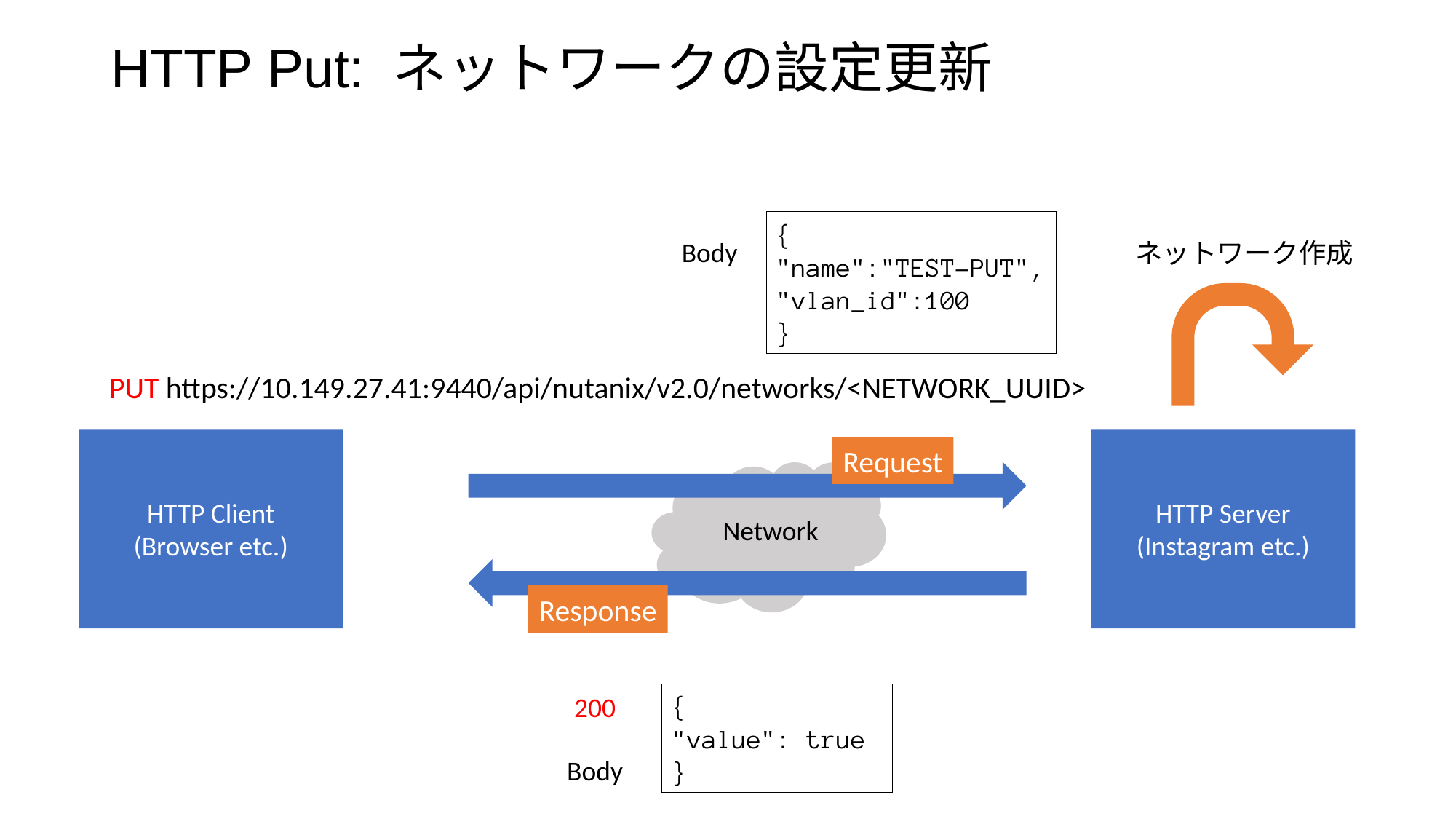

# HTTP Put: ネットワークの設定更新
{
"name":"TEST-PUT",
"vlan_id":100
}
Body
ネットワーク作成

PUT https://10.149.27.41:9440/api/nutanix/v2.0/networks/<NETWORK_UUID>
HTTP Client
(Browser etc.)
HTTP Server
(Instagram etc.)
Request

Network

Response
{
"value": true
}
200
Body